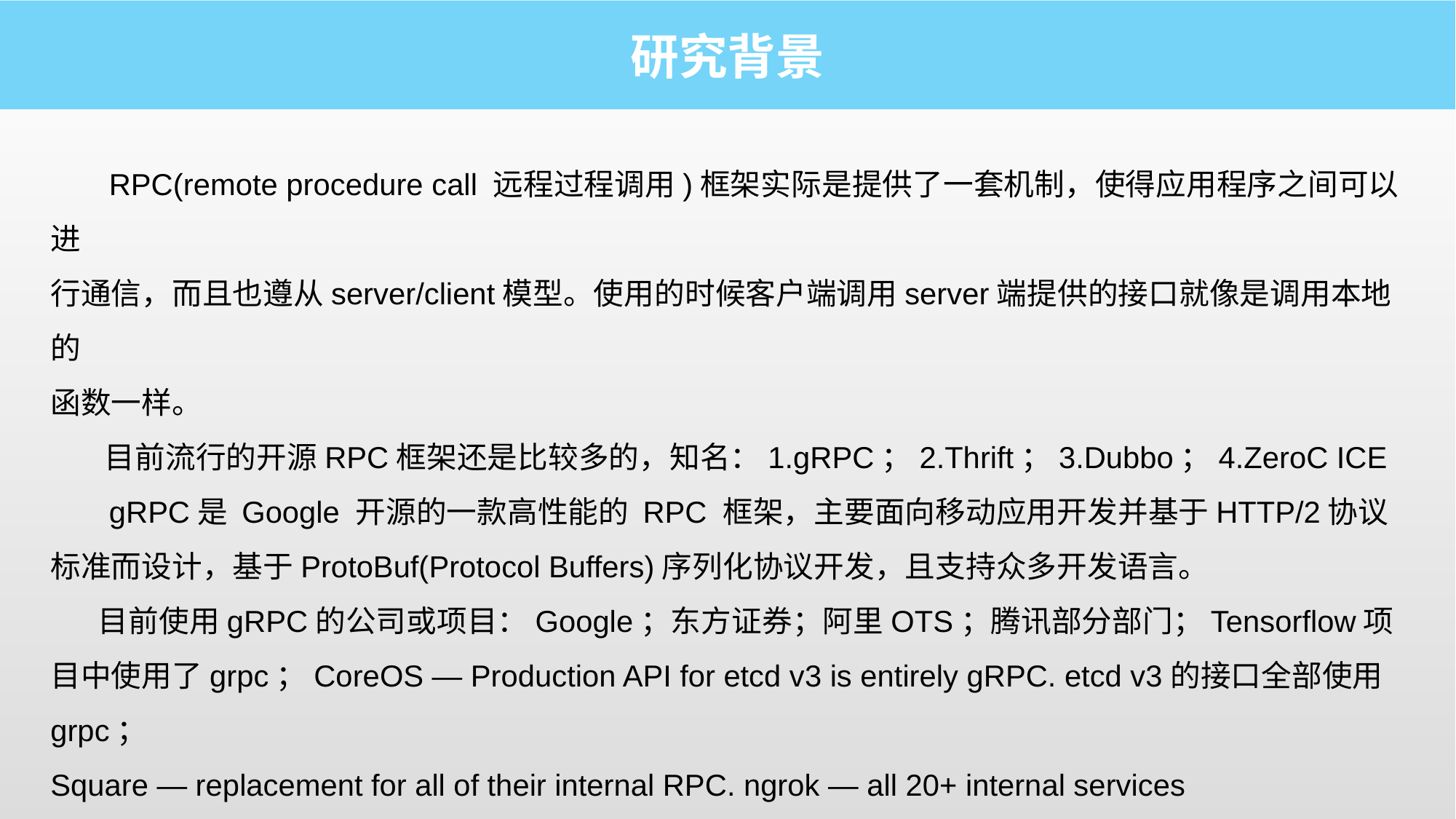

研究背景
       RPC(remote procedure call 远程过程调用)框架实际是提供了一套机制，使得应用程序之间可以进
行通信，而且也遵从server/client模型。使用的时候客户端调用server端提供的接口就像是调用本地的
函数一样。
       目前流行的开源RPC框架还是比较多的，知名：1.gRPC；2.Thrift；3.Dubbo；4.ZeroC ICE
       gRPC是 Google 开源的一款高性能的 RPC 框架，主要面向移动应用开发并基于HTTP/2协议标准而设计，基于ProtoBuf(Protocol Buffers)序列化协议开发，且支持众多开发语言。
      目前使用gRPC的公司或项目：Google；东方证券；阿里OTS；腾讯部分部门；Tensorflow项目中使用了grpc；CoreOS — Production API for etcd v3 is entirely gRPC. etcd v3的接口全部使用grpc；
Square — replacement for all of their internal RPC. ngrok — all 20+ internal services communicate； via gRPC 一个内网转发产品；Netflix；Yik Yak；VSCO；Cockroach。